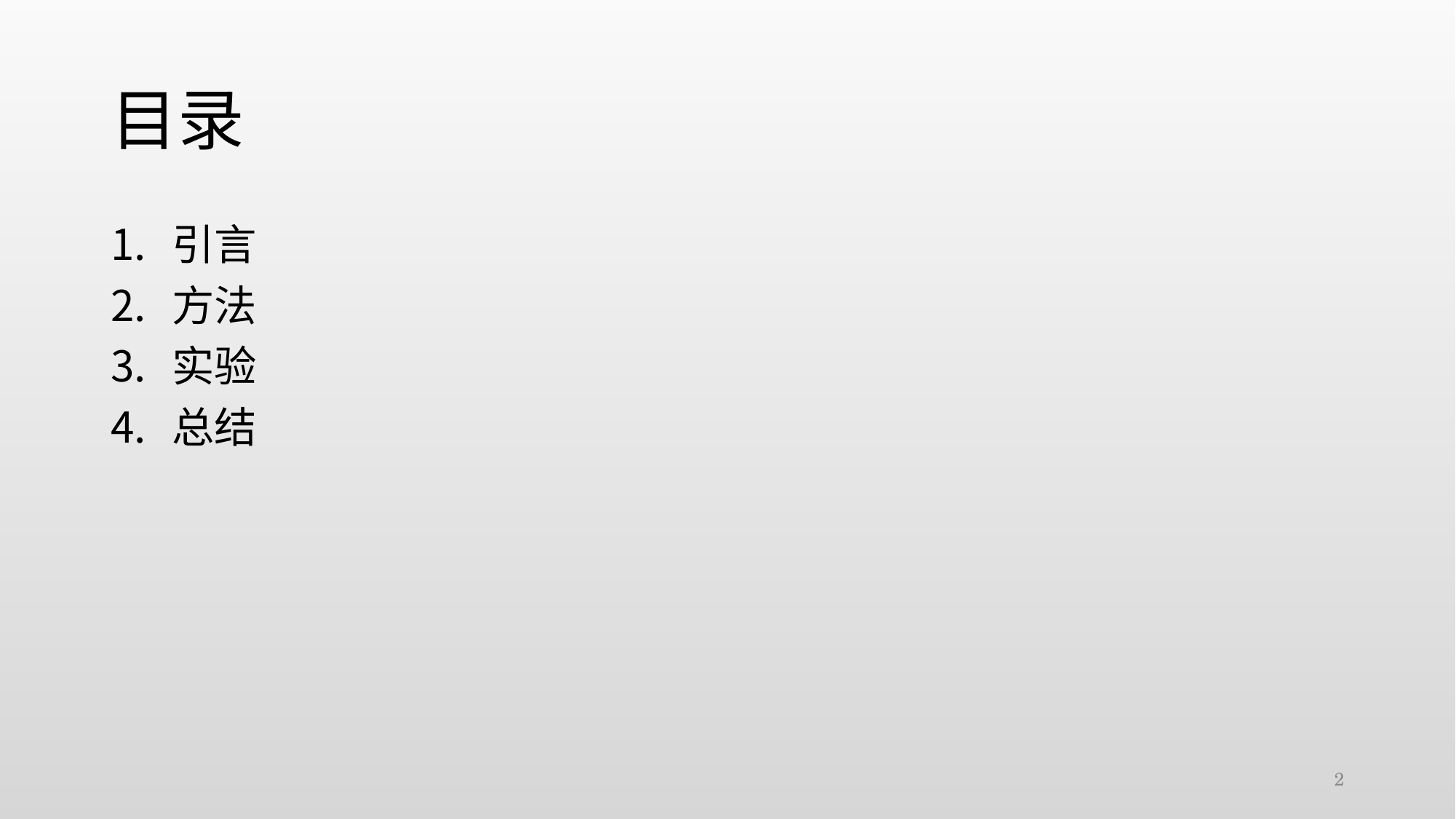

# 目录
引言
方法
实验
总结
2